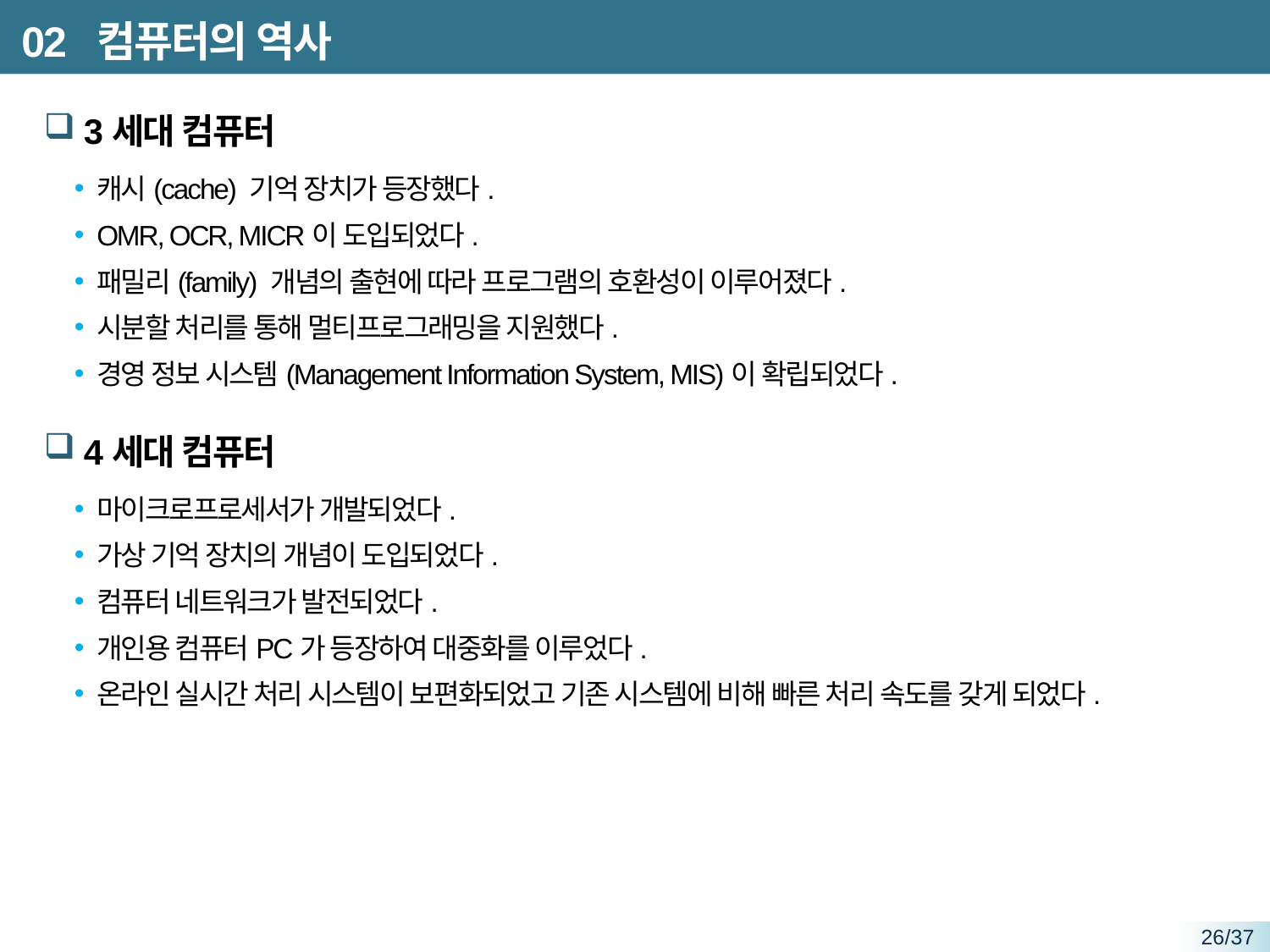

# 02  컴퓨터의 역사
3세대 컴퓨터
캐시(cache) 기억 장치가 등장했다.
OMR, OCR, MICR이 도입되었다.
패밀리(family) 개념의 출현에 따라 프로그램의 호환성이 이루어졌다.
시분할 처리를 통해 멀티프로그래밍을 지원했다.
경영 정보 시스템(Management Information System, MIS)이 확립되었다.
4세대 컴퓨터
마이크로프로세서가 개발되었다.
가상 기억 장치의 개념이 도입되었다.
컴퓨터 네트워크가 발전되었다.
개인용 컴퓨터PC가 등장하여 대중화를 이루었다.
온라인 실시간 처리 시스템이 보편화되었고 기존 시스템에 비해 빠른 처리 속도를 갖게 되었다.